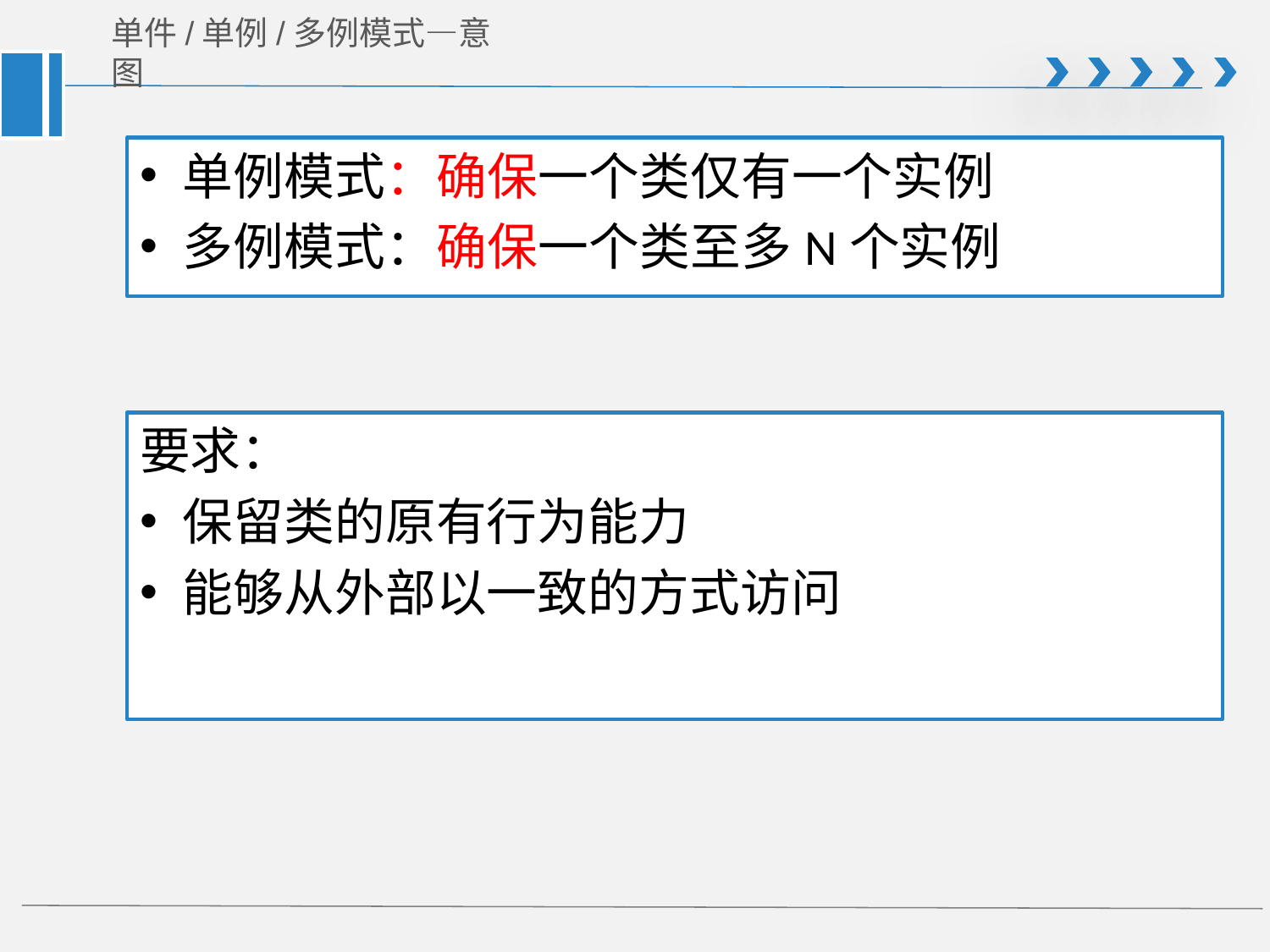

# 单件/单例/多例模式—意图
单例模式：确保一个类仅有一个实例
多例模式：确保一个类至多N个实例
要求：
保留类的原有行为能力
能够从外部以一致的方式访问